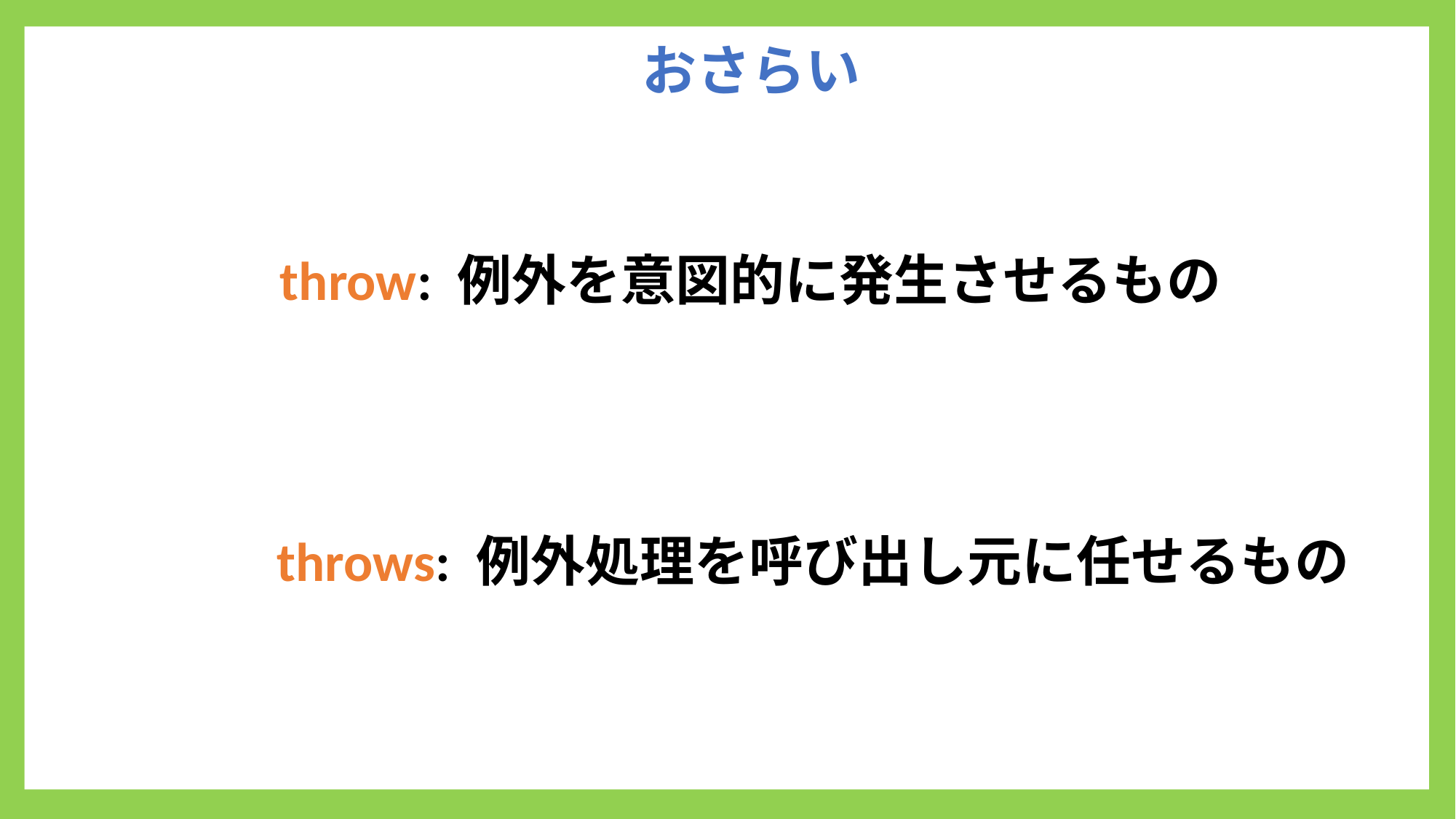

おさらい
throw: 例外を意図的に発生させるもの
throws: 例外処理を呼び出し元に任せるもの